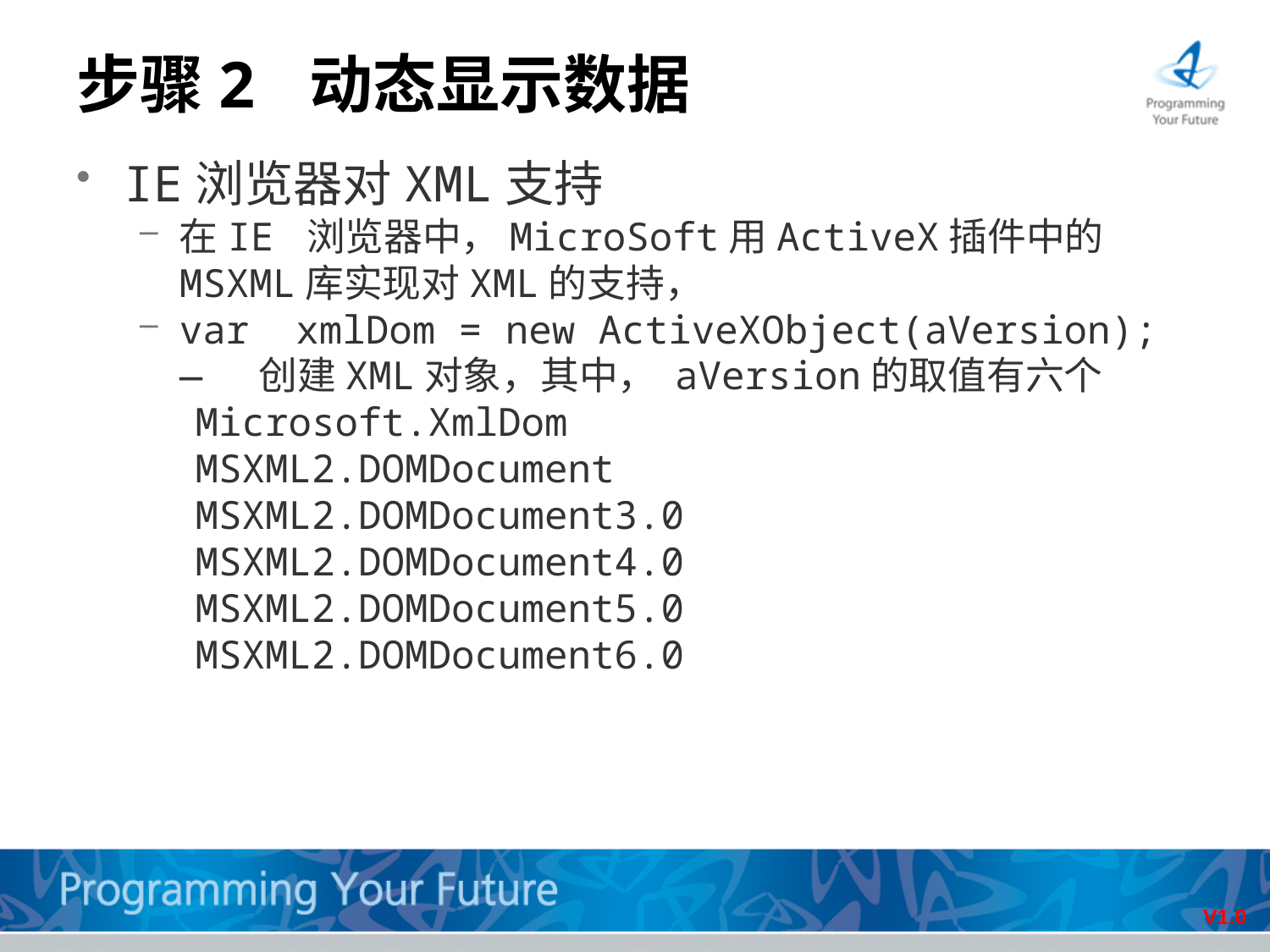

# 步骤2 动态显示数据
IE浏览器对XML支持
在IE 浏览器中，MicroSoft用ActiveX插件中的MSXML库实现对XML的支持，
var  xmlDom = new ActiveXObject(aVersion); —  创建XML对象，其中， aVersion的取值有六个
Microsoft.XmlDom
MSXML2.DOMDocument
MSXML2.DOMDocument3.0
MSXML2.DOMDocument4.0
MSXML2.DOMDocument5.0
MSXML2.DOMDocument6.0